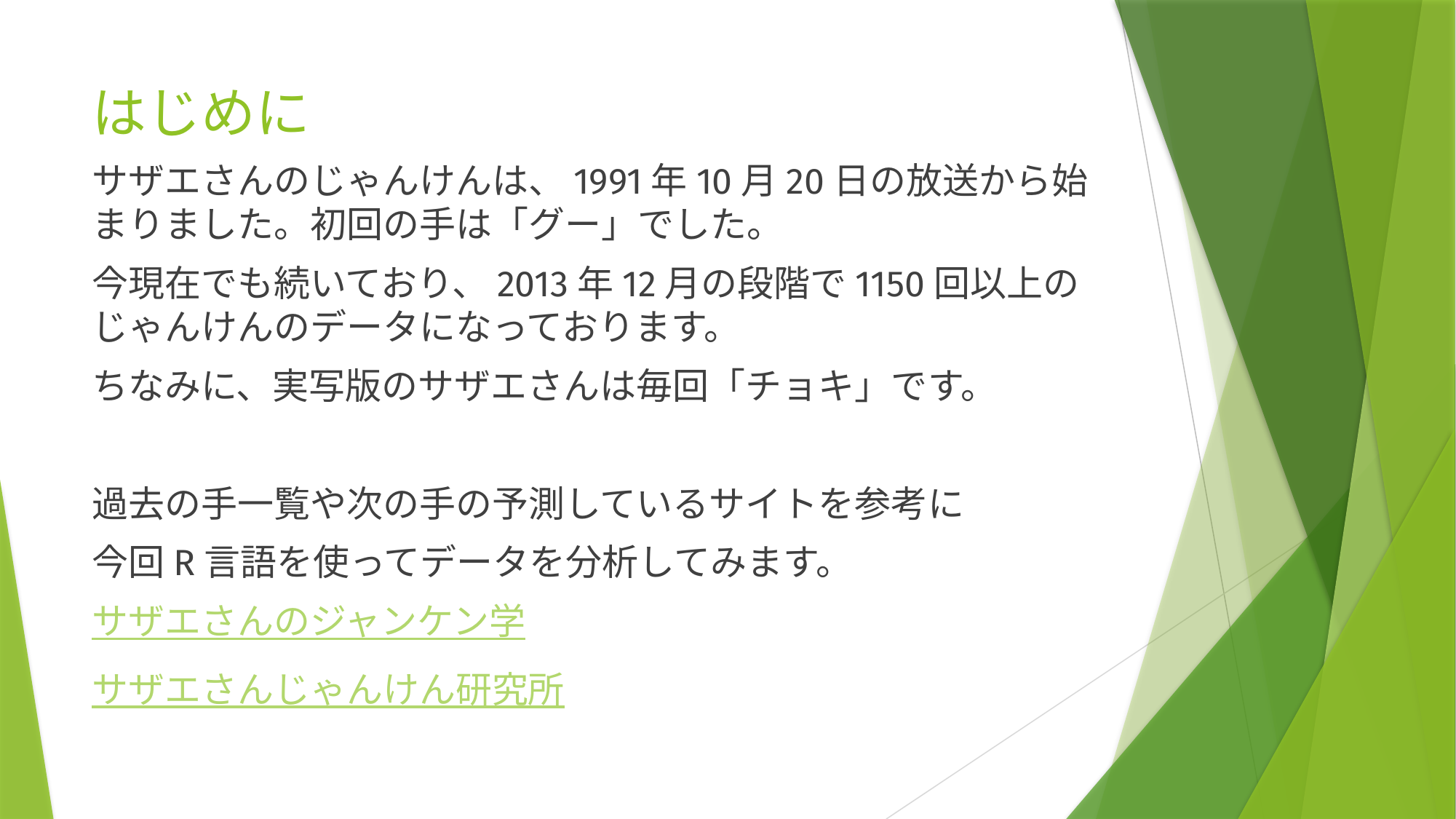

# はじめに
サザエさんのじゃんけんは、1991年10月20日の放送から始まりました。初回の手は「グー」でした。
今現在でも続いており、2013年12月の段階で1150回以上のじゃんけんのデータになっております。
ちなみに、実写版のサザエさんは毎回「チョキ」です。

過去の手一覧や次の手の予測しているサイトを参考に
今回R言語を使ってデータを分析してみます。
サザエさんのジャンケン学
サザエさんじゃんけん研究所